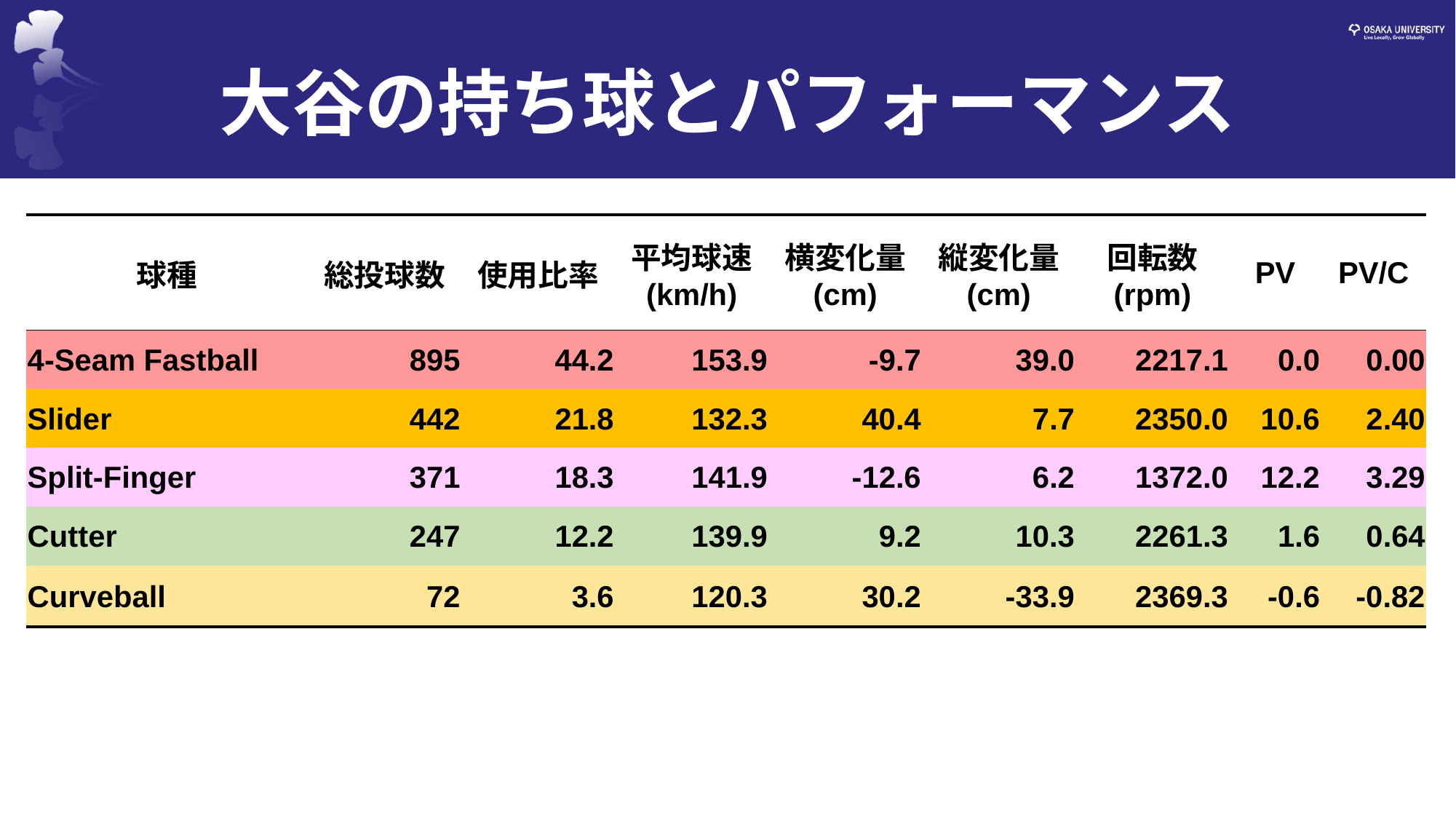

# 大谷の持ち球とパフォーマンス
| 球種 | 総投球数 | 使用比率 | 平均球速 (km/h) | 横変化量 (cm) | 縦変化量 (cm) | 回転数 (rpm) | PV | PV/C |
| --- | --- | --- | --- | --- | --- | --- | --- | --- |
| 4-Seam Fastball | 895 | 44.2 | 153.9 | -9.7 | 39.0 | 2217.1 | 0.0 | 0.00 |
| Slider | 442 | 21.8 | 132.3 | 40.4 | 7.7 | 2350.0 | 10.6 | 2.40 |
| Split-Finger | 371 | 18.3 | 141.9 | -12.6 | 6.2 | 1372.0 | 12.2 | 3.29 |
| Cutter | 247 | 12.2 | 139.9 | 9.2 | 10.3 | 2261.3 | 1.6 | 0.64 |
| Curveball | 72 | 3.6 | 120.3 | 30.2 | -33.9 | 2369.3 | -0.6 | -0.82 |